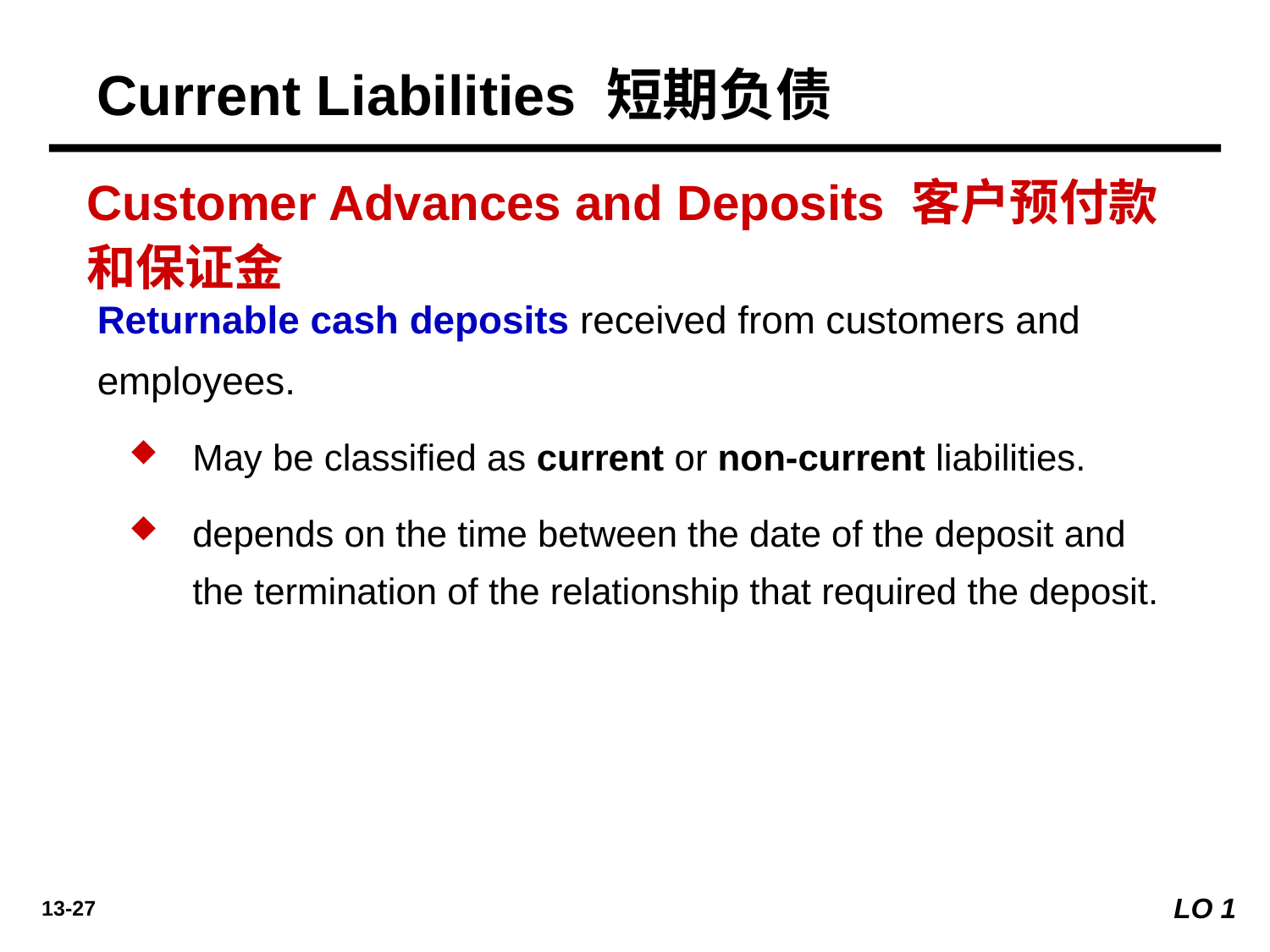

Current Liabilities 短期负债

Customer Advances and Deposits 客户预付款和保证金
Returnable cash deposits received from customers and employees.
May be classified as current or non-current liabilities.
depends on the time between the date of the deposit and the termination of the relationship that required the deposit.
LO 1